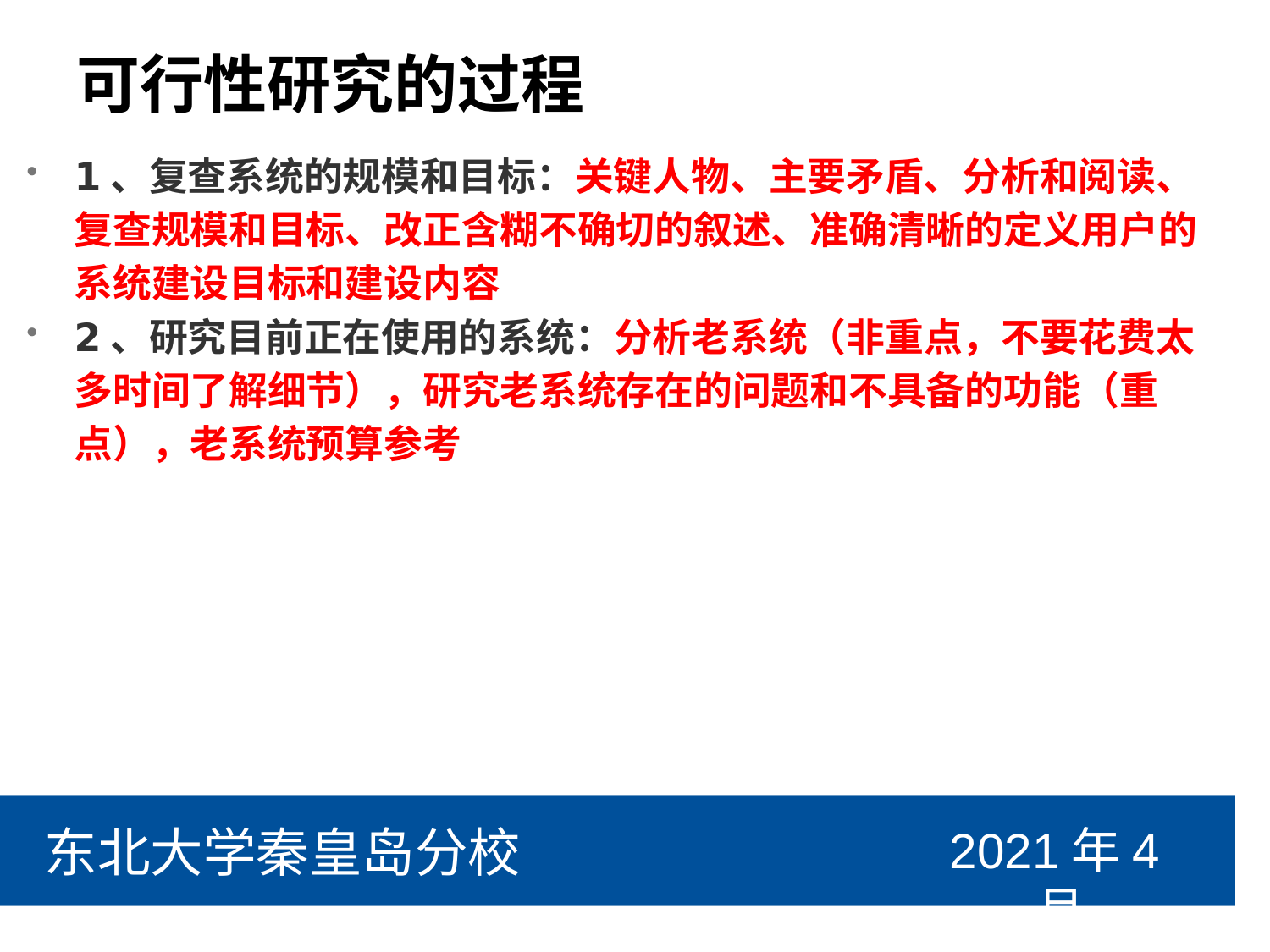

# 可行性研究的过程
1、复查系统的规模和目标：关键人物、主要矛盾、分析和阅读、复查规模和目标、改正含糊不确切的叙述、准确清晰的定义用户的系统建设目标和建设内容
2、研究目前正在使用的系统：分析老系统（非重点，不要花费太多时间了解细节），研究老系统存在的问题和不具备的功能（重点），老系统预算参考